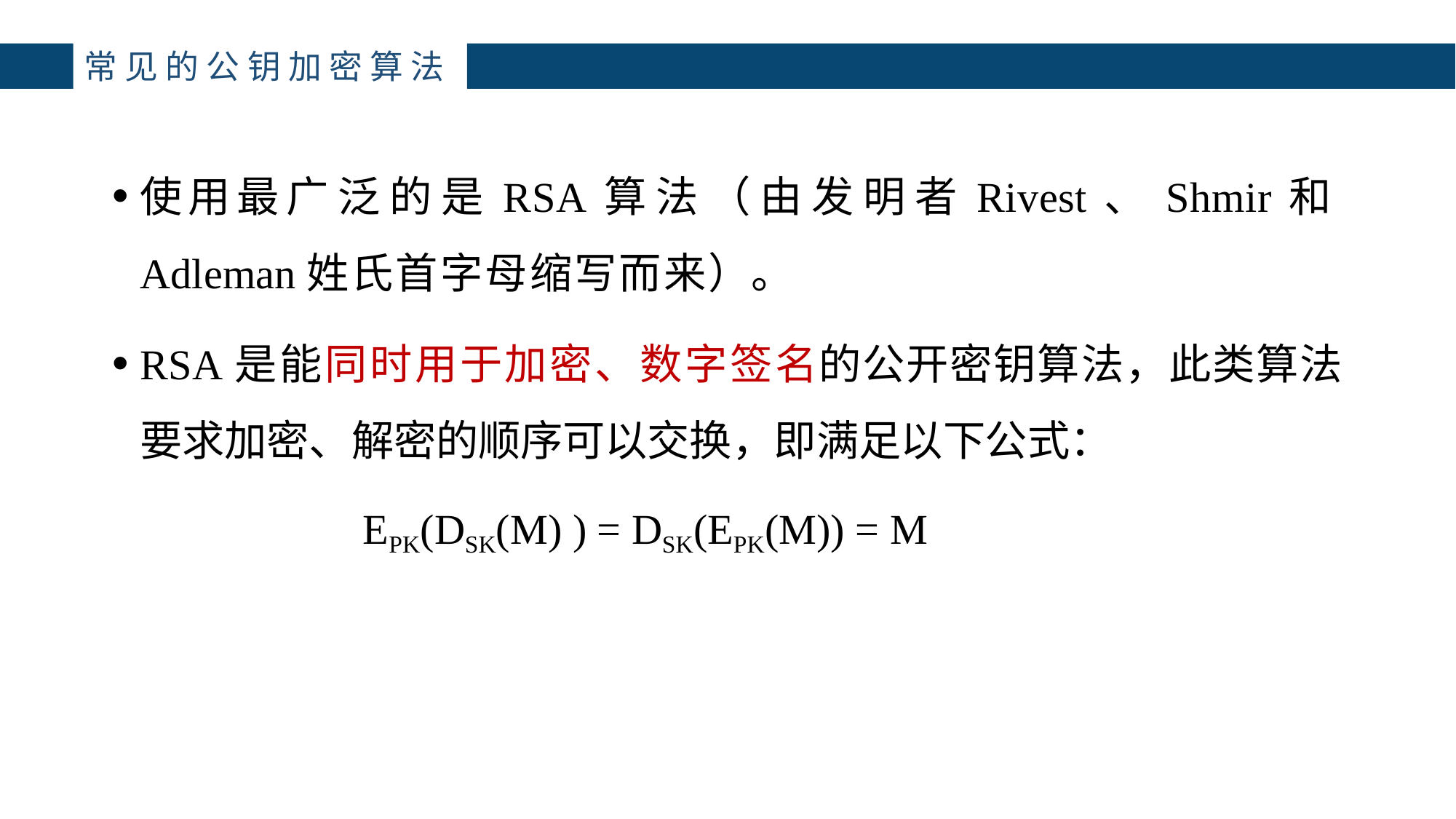

# 常见的公钥加密算法
使用最广泛的是RSA算法（由发明者Rivest、Shmir和Adleman姓氏首字母缩写而来）。
RSA是能同时用于加密、数字签名的公开密钥算法，此类算法要求加密、解密的顺序可以交换，即满足以下公式：
            EPK(DSK(M) ) = DSK(EPK(M)) = M